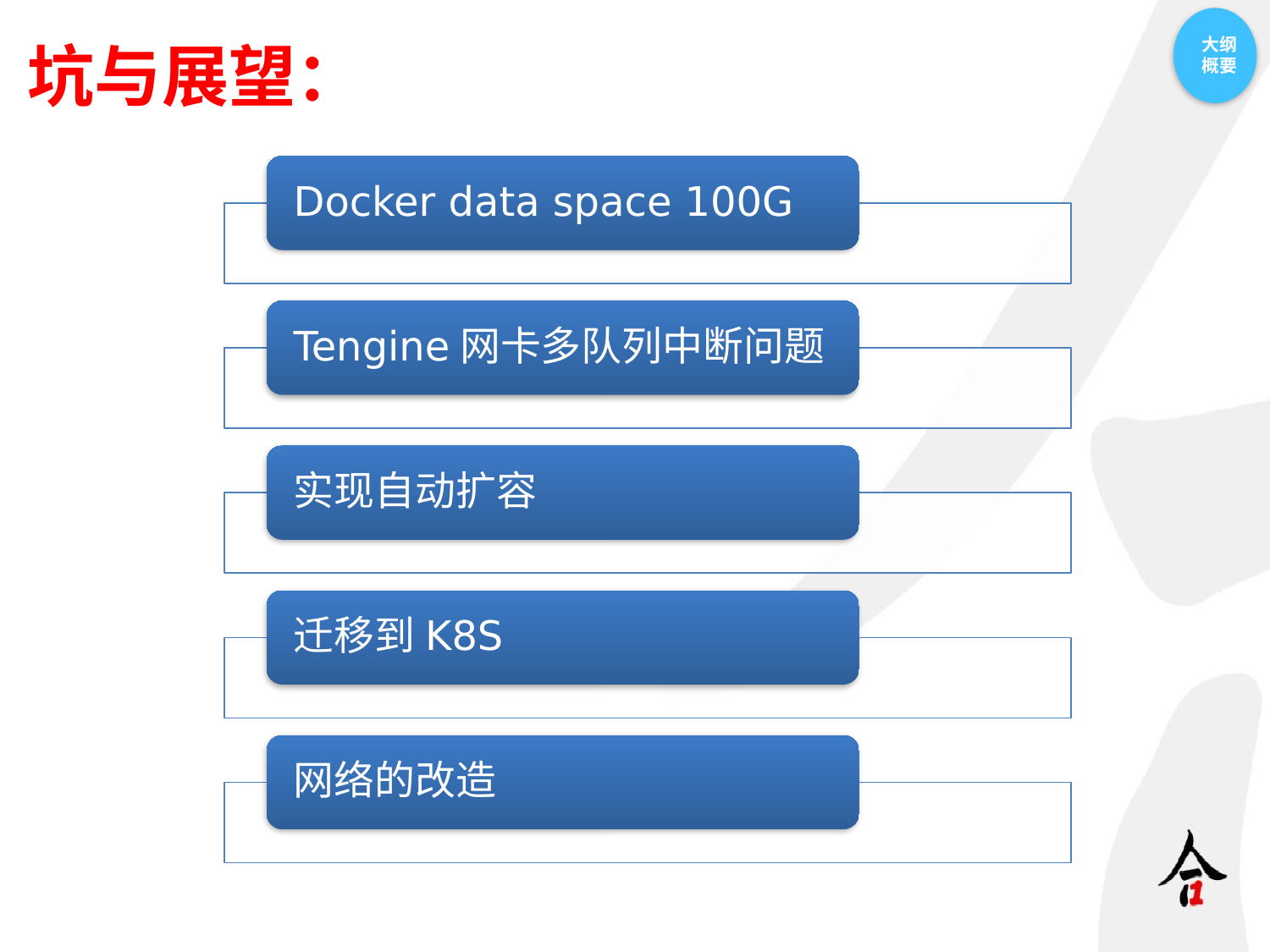

大纲概要
坑与展望：
Docker data space 100G
Tengine网卡多队列中断问题
实现自动扩容
迁移到K8S
网络的改造